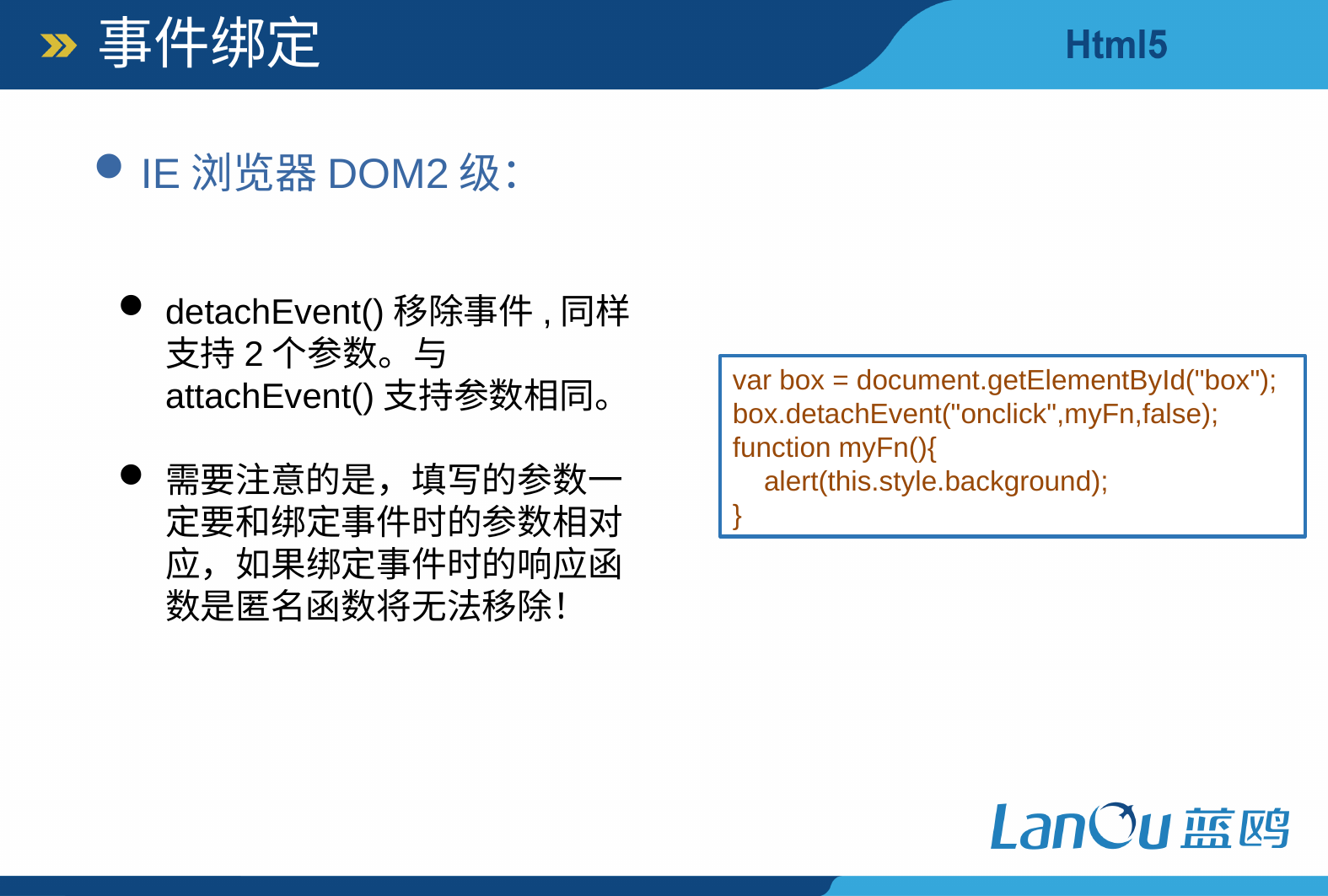

事件绑定
IE浏览器DOM2级：
detachEvent()移除事件,同样支持2个参数。与attachEvent()支持参数相同。

需要注意的是，填写的参数一定要和绑定事件时的参数相对应，如果绑定事件时的响应函数是匿名函数将无法移除！
var box = document.getElementById("box");
box.detachEvent("onclick",myFn,false);
function myFn(){
    alert(this.style.background);
}